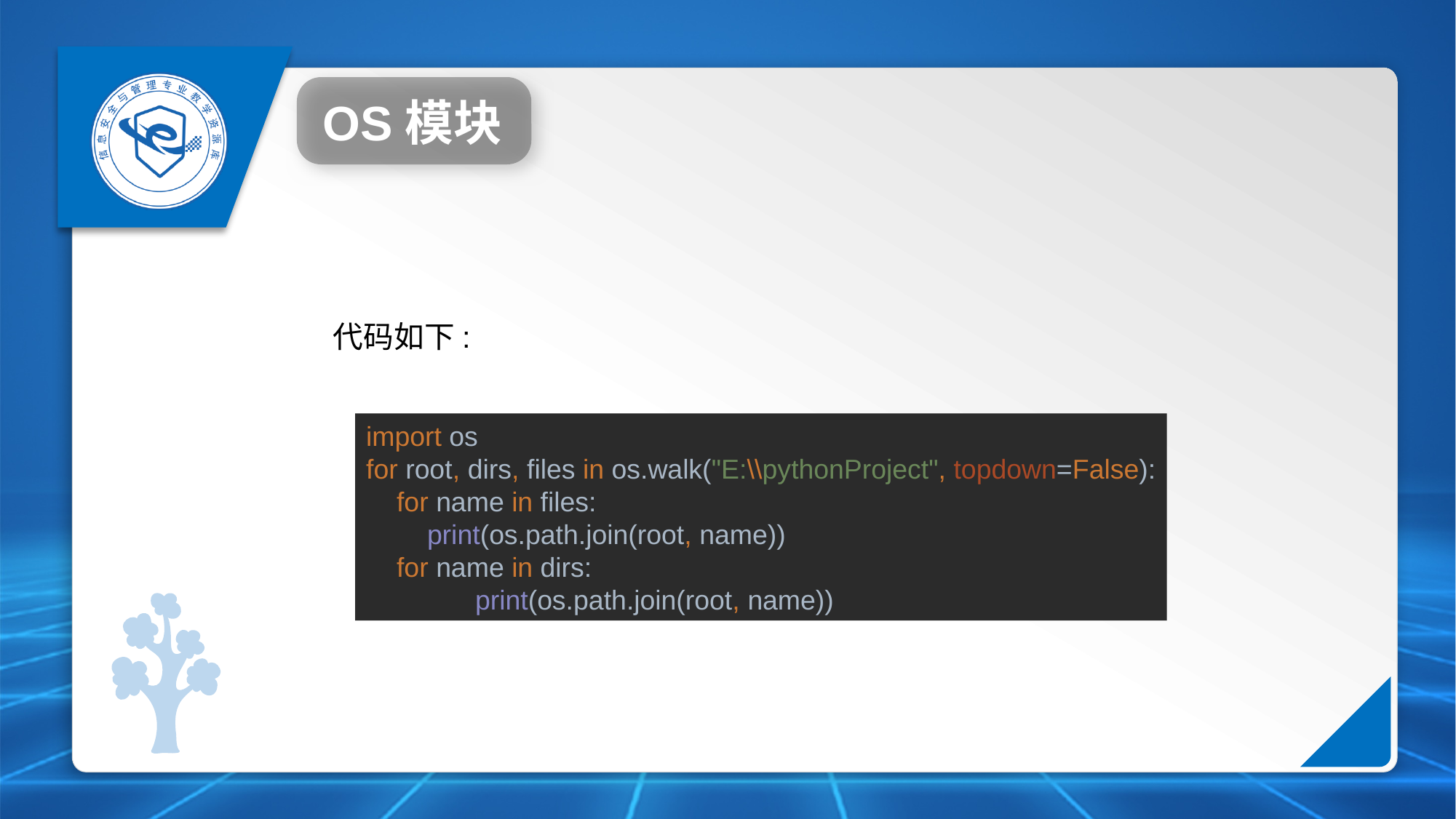

OS模块
代码如下:
import os
for root, dirs, files in os.walk("E:\\pythonProject", topdown=False):
    for name in files:
        print(os.path.join(root, name))
    for name in dirs:
	print(os.path.join(root, name))